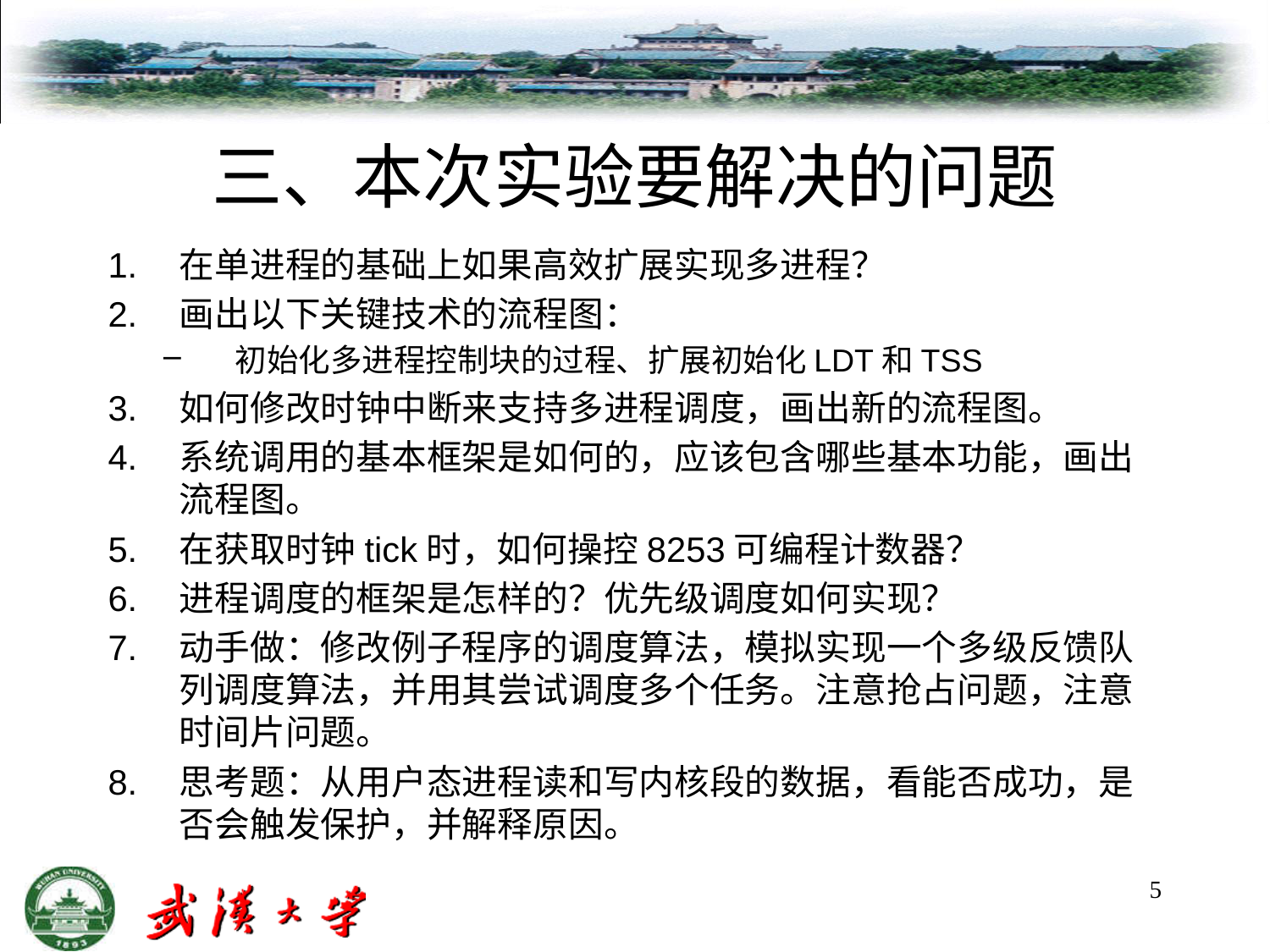

# 三、本次实验要解决的问题
在单进程的基础上如果高效扩展实现多进程？
画出以下关键技术的流程图：
初始化多进程控制块的过程、扩展初始化LDT和TSS
如何修改时钟中断来支持多进程调度，画出新的流程图。
系统调用的基本框架是如何的，应该包含哪些基本功能，画出流程图。
在获取时钟tick时，如何操控8253可编程计数器？
进程调度的框架是怎样的？优先级调度如何实现？
动手做：修改例子程序的调度算法，模拟实现一个多级反馈队列调度算法，并用其尝试调度多个任务。注意抢占问题，注意时间片问题。
思考题：从用户态进程读和写内核段的数据，看能否成功，是否会触发保护，并解释原因。

5